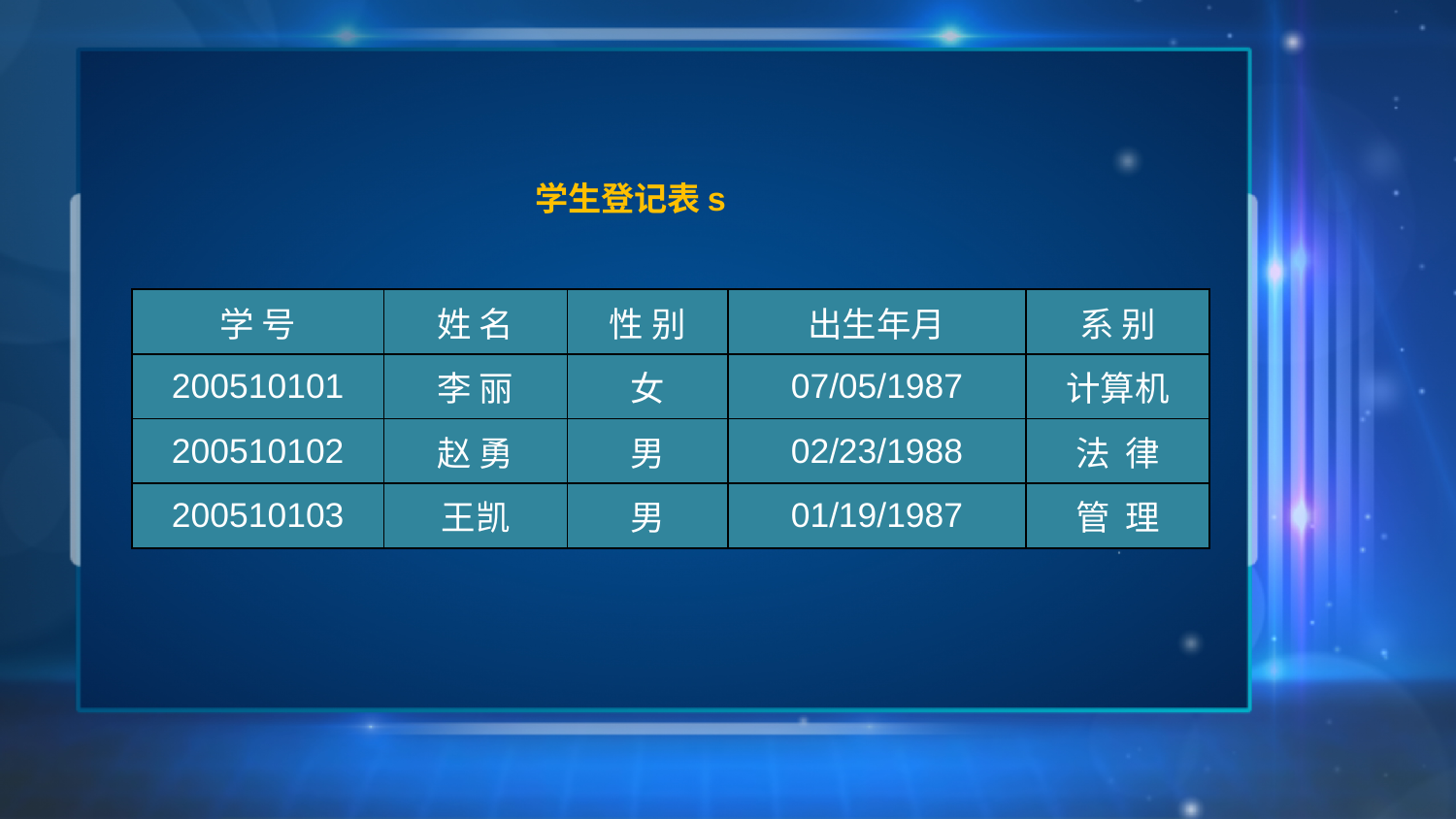

学生登记表s
| 学 号 | 姓 名 | 性 别 | 出生年月 | 系 别 |
| --- | --- | --- | --- | --- |
| 200510101 | 李 丽 | 女 | 07/05/1987 | 计算机 |
| 200510102 | 赵 勇 | 男 | 02/23/1988 | 法 律 |
| 200510103 | 王凯 | 男 | 01/19/1987 | 管 理 |